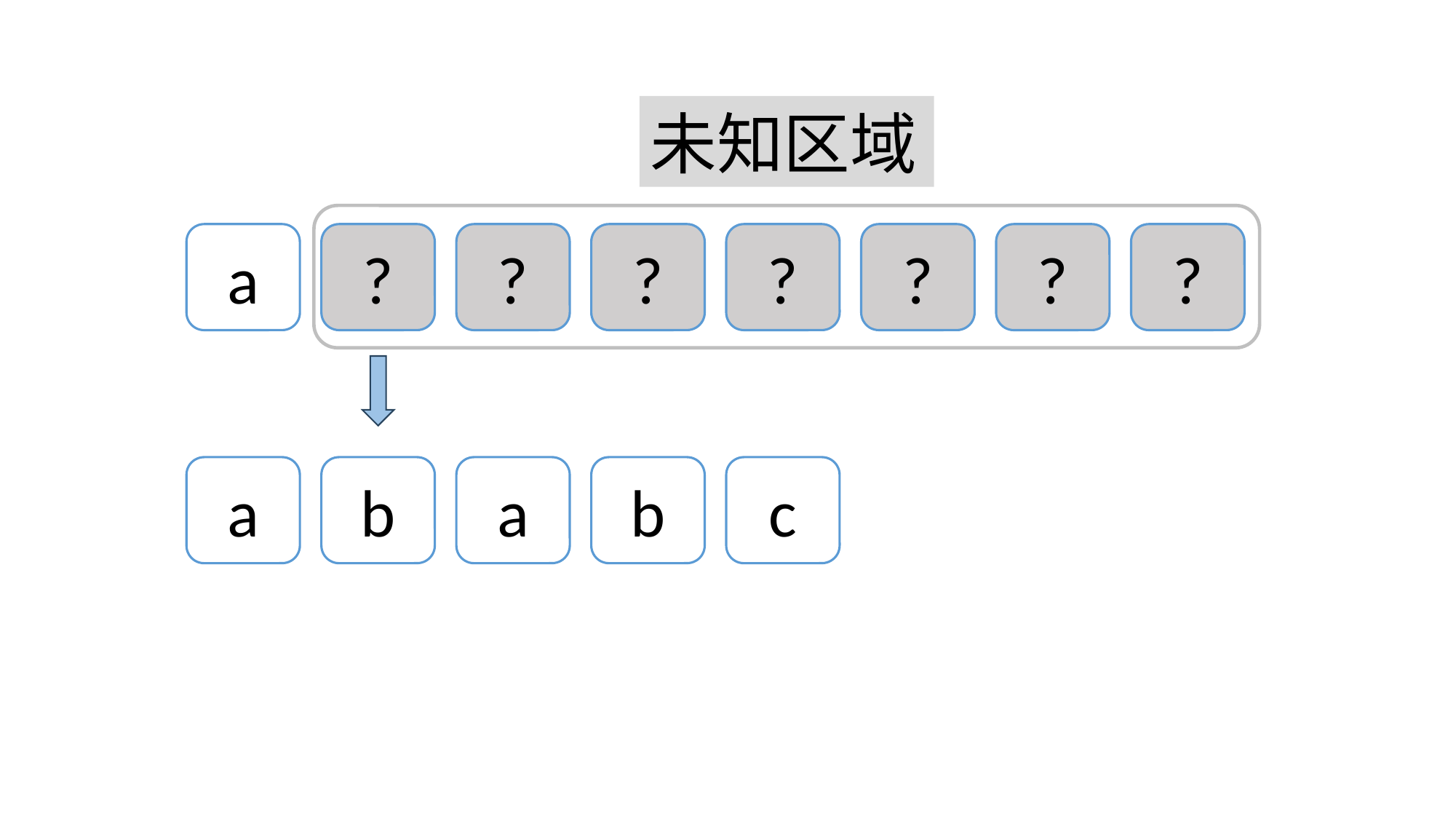

未知区域

?
?
?
?
?
?
?
a

a
b
a
b
c